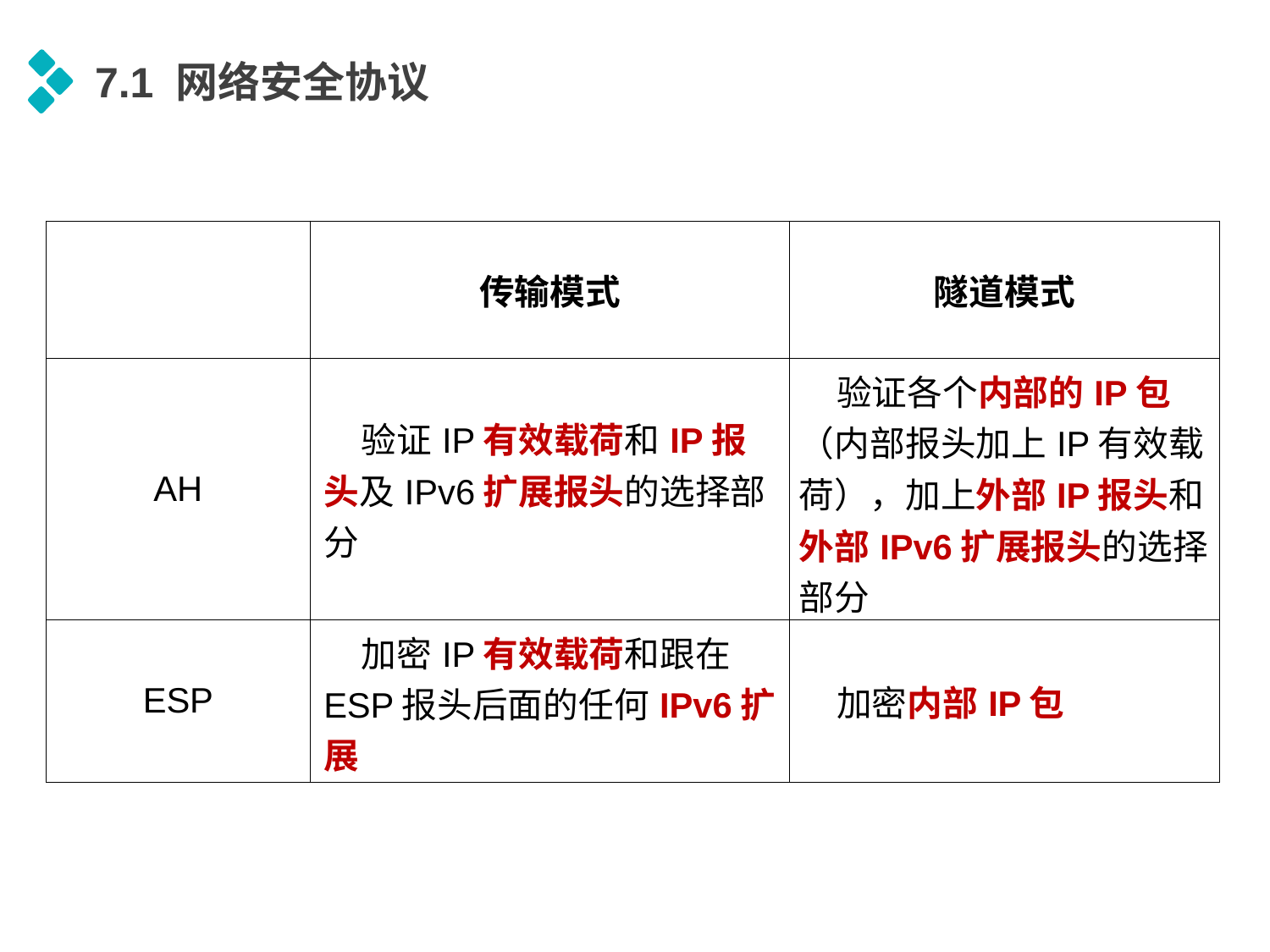

7.1 网络安全协议

|  | 传输模式 | 隧道模式 |
| --- | --- | --- |
| AH | 验证IP有效载荷和IP报头及IPv6扩展报头的选择部分 | 验证各个内部的IP包（内部报头加上IP有效载荷），加上外部IP报头和外部IPv6扩展报头的选择部分 |
| ESP | 加密IP有效载荷和跟在ESP报头后面的任何IPv6扩展 | 加密内部IP包 |